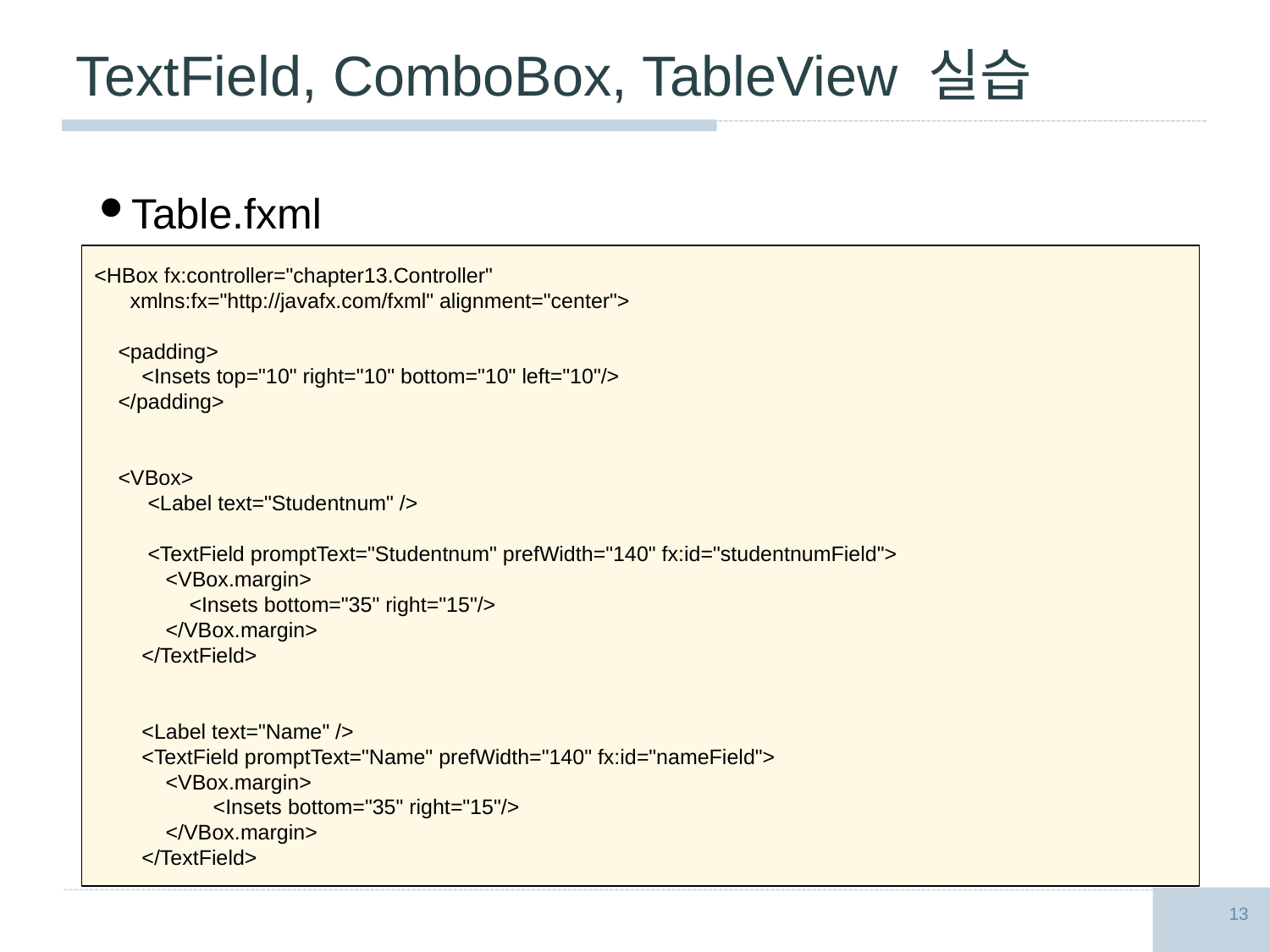

# TextField, ComboBox, TableView 실습
Table.fxml
<HBox fx:controller="chapter13.Controller"
      xmlns:fx="http://javafx.com/fxml" alignment="center">

    <padding>
        <Insets top="10" right="10" bottom="10" left="10"/>
    </padding>

    <VBox>
         <Label text="Studentnum" />

         <TextField promptText="Studentnum" prefWidth="140" fx:id="studentnumField">
            <VBox.margin>
                <Insets bottom="35" right="15"/>
            </VBox.margin>
        </TextField>

        <Label text="Name" />
        <TextField promptText="Name" prefWidth="140" fx:id="nameField">
            <VBox.margin>
                    <Insets bottom="35" right="15"/>
            </VBox.margin>
        </TextField>